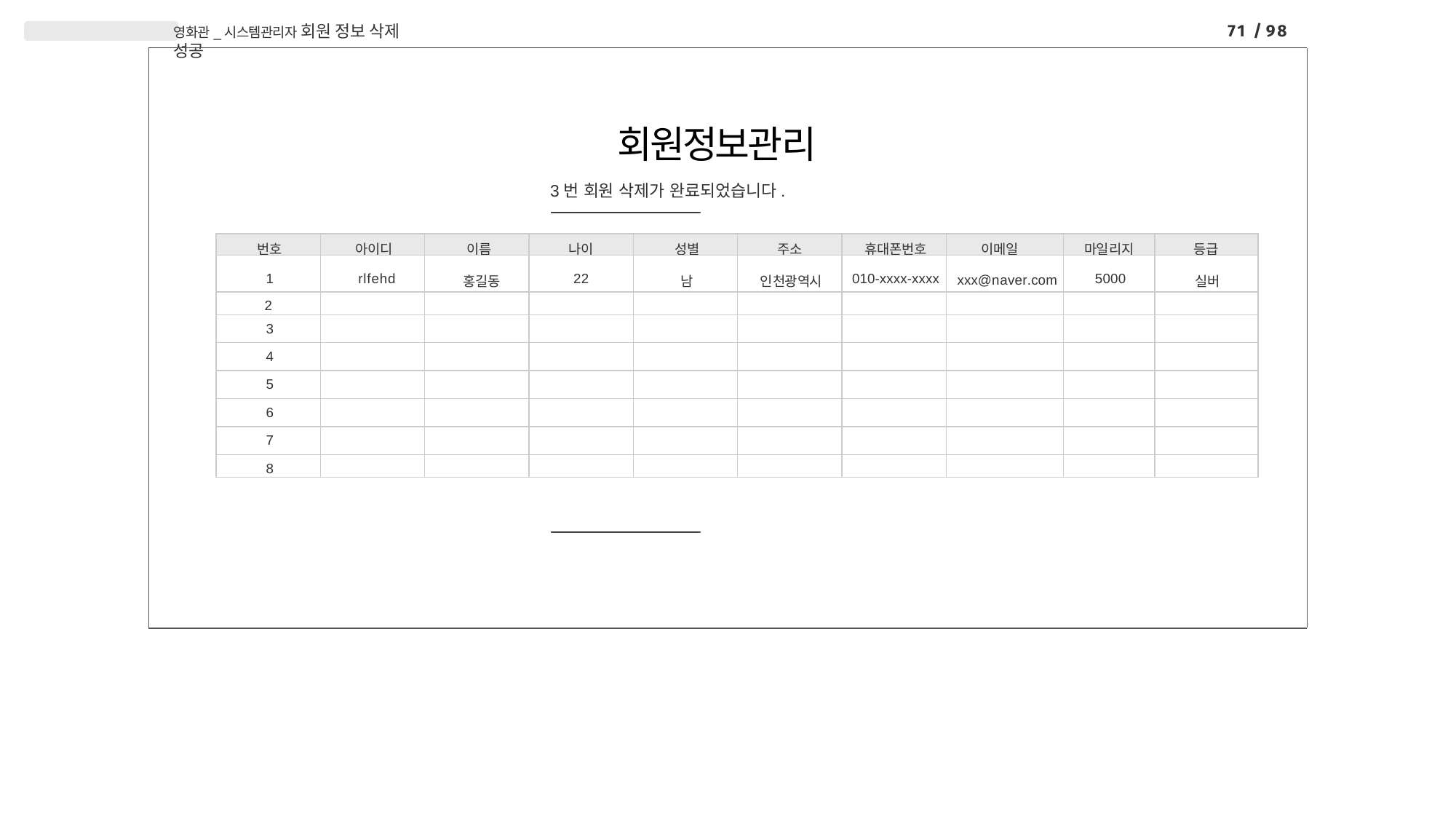

71 / 98
영화관_시스템관리자 회원 정보 삭제 성공

# 회원정보관리
3번 회원 삭제가 완료되었습니다.
-----------------------------------------------------------------
| 번호 | 아이디 | 이름 | 나이 | 성별 | 주소 | 휴대폰번호 | 이메일 | 마일리지 | 등급 |
| --- | --- | --- | --- | --- | --- | --- | --- | --- | --- |
| 1 | rlfehd | 홍길동 | 22 | 남 | 인천광역시 | 010-xxxx-xxxx | xxx@naver.com | 5000 | 실버 |
| 2 |  |  |  |  |  |  |  |  |  |
| 3 |  |  |  |  |  |  |  |  |  |
| 4 |  |  |  |  |  |  |  |  |  |
| 5 |  |  |  |  |  |  |  |  |  |
| 6 |  |  |  |  |  |  |  |  |  |
| 7 |  |  |  |  |  |  |  |  |  |
| 8 |  |  |  |  |  |  |  |  |  |
-----------------------------------------------------------------